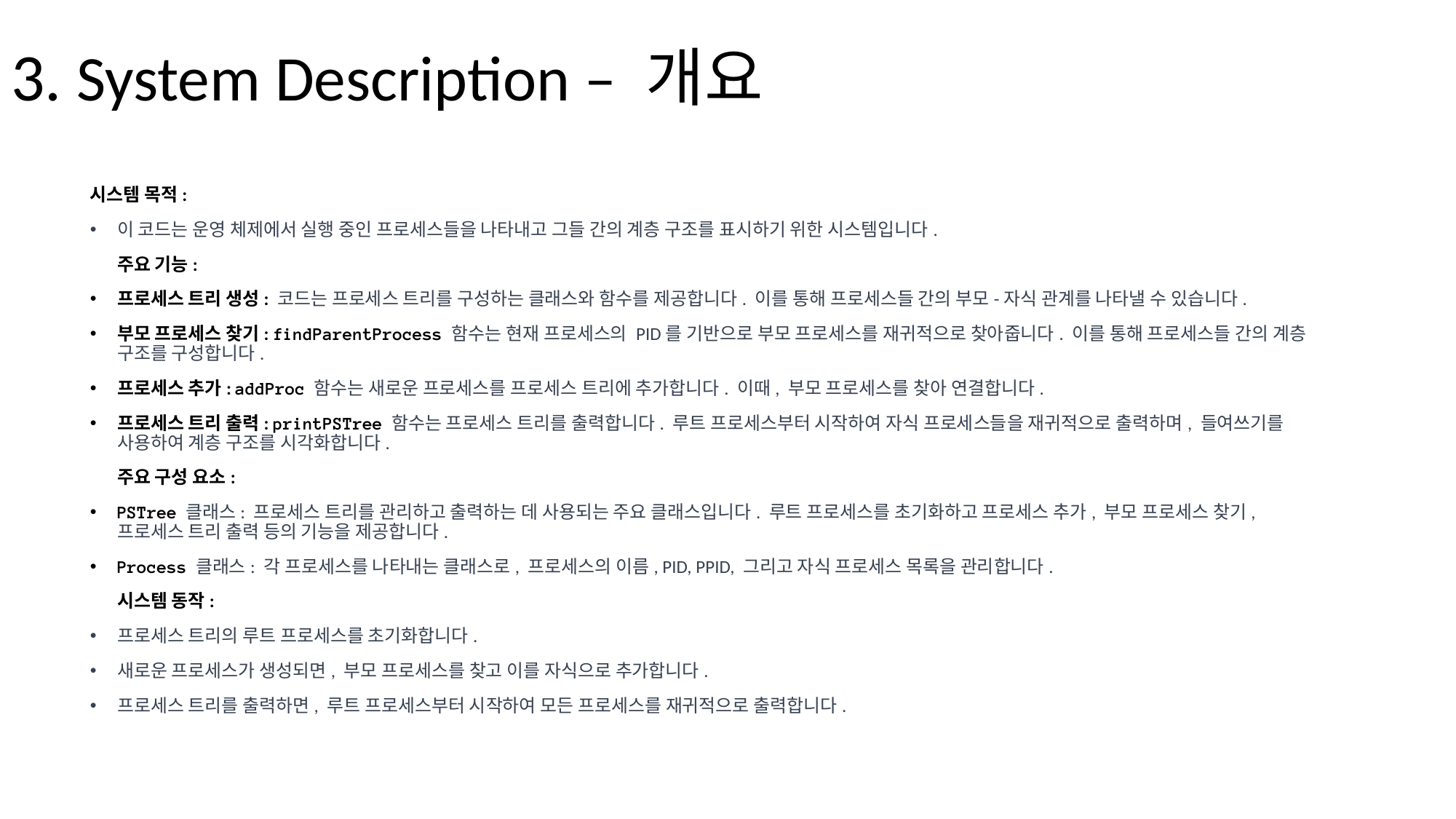

# 3. System Description – 개요

시스템 목적:
이 코드는 운영 체제에서 실행 중인 프로세스들을 나타내고 그들 간의 계층 구조를 표시하기 위한 시스템입니다.
주요 기능:
프로세스 트리 생성: 코드는 프로세스 트리를 구성하는 클래스와 함수를 제공합니다. 이를 통해 프로세스들 간의 부모-자식 관계를 나타낼 수 있습니다.
부모 프로세스 찾기: findParentProcess 함수는 현재 프로세스의 PID를 기반으로 부모 프로세스를 재귀적으로 찾아줍니다. 이를 통해 프로세스들 간의 계층 구조를 구성합니다.
프로세스 추가: addProc 함수는 새로운 프로세스를 프로세스 트리에 추가합니다. 이때, 부모 프로세스를 찾아 연결합니다.
프로세스 트리 출력: printPSTree 함수는 프로세스 트리를 출력합니다. 루트 프로세스부터 시작하여 자식 프로세스들을 재귀적으로 출력하며, 들여쓰기를 사용하여 계층 구조를 시각화합니다.
주요 구성 요소:
PSTree 클래스: 프로세스 트리를 관리하고 출력하는 데 사용되는 주요 클래스입니다. 루트 프로세스를 초기화하고 프로세스 추가, 부모 프로세스 찾기, 프로세스 트리 출력 등의 기능을 제공합니다.
Process 클래스: 각 프로세스를 나타내는 클래스로, 프로세스의 이름, PID, PPID, 그리고 자식 프로세스 목록을 관리합니다.
시스템 동작:
프로세스 트리의 루트 프로세스를 초기화합니다.
새로운 프로세스가 생성되면, 부모 프로세스를 찾고 이를 자식으로 추가합니다.
프로세스 트리를 출력하면, 루트 프로세스부터 시작하여 모든 프로세스를 재귀적으로 출력합니다.